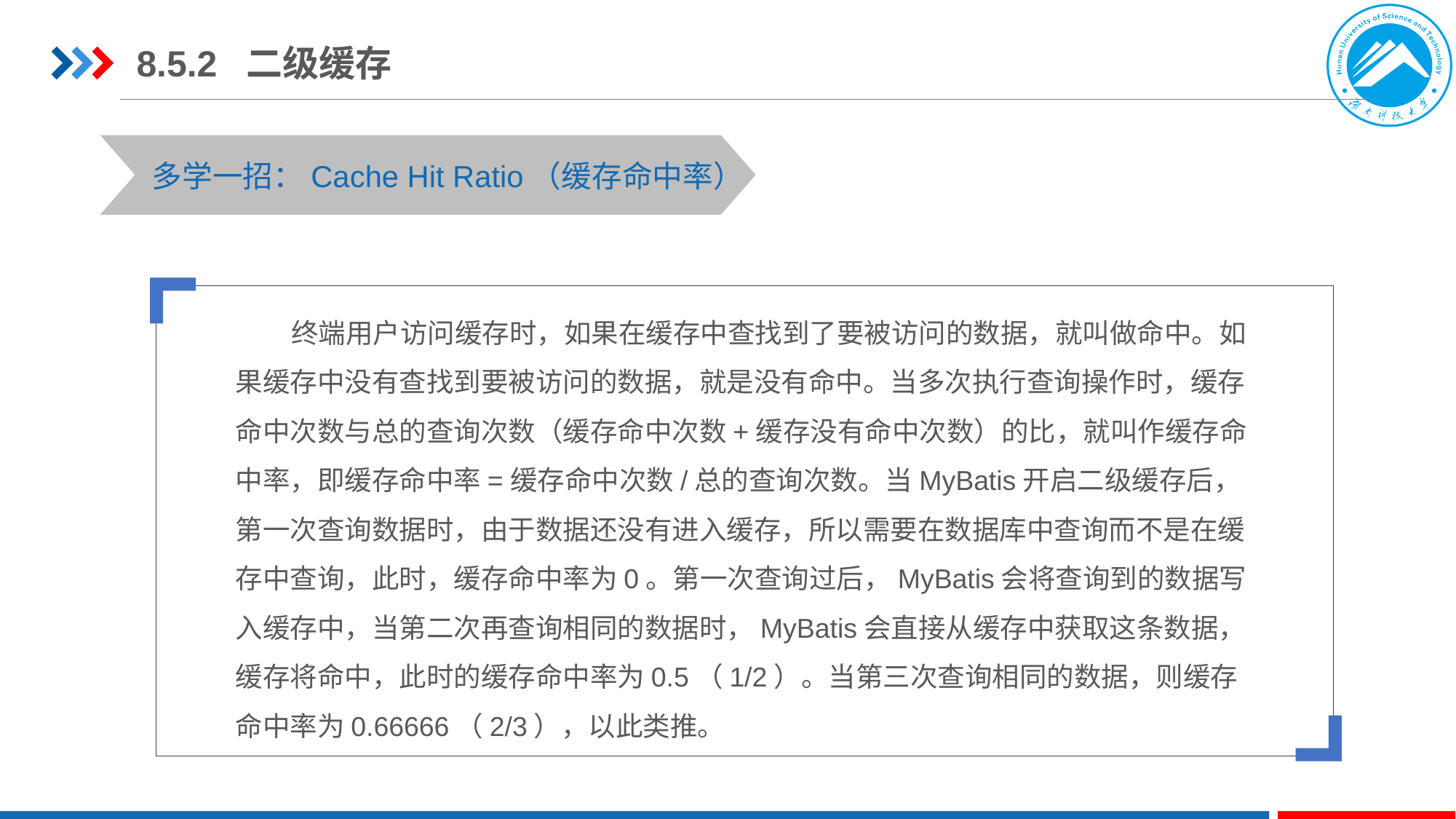

8.5.2  二级缓存

STEP  01
STEP  03
多学一招：Cache Hit Ratio（缓存命中率）

        终端用户访问缓存时，如果在缓存中查找到了要被访问的数据，就叫做命中。如果缓存中没有查找到要被访问的数据，就是没有命中。当多次执行查询操作时，缓存命中次数与总的查询次数（缓存命中次数+缓存没有命中次数）的比，就叫作缓存命中率，即缓存命中率=缓存命中次数/总的查询次数。当MyBatis开启二级缓存后，第一次查询数据时，由于数据还没有进入缓存，所以需要在数据库中查询而不是在缓存中查询，此时，缓存命中率为0。第一次查询过后，MyBatis会将查询到的数据写入缓存中，当第二次再查询相同的数据时，MyBatis会直接从缓存中获取这条数据，缓存将命中，此时的缓存命中率为0.5（1/2）。当第三次查询相同的数据，则缓存命中率为0.66666（2/3），以此类推。